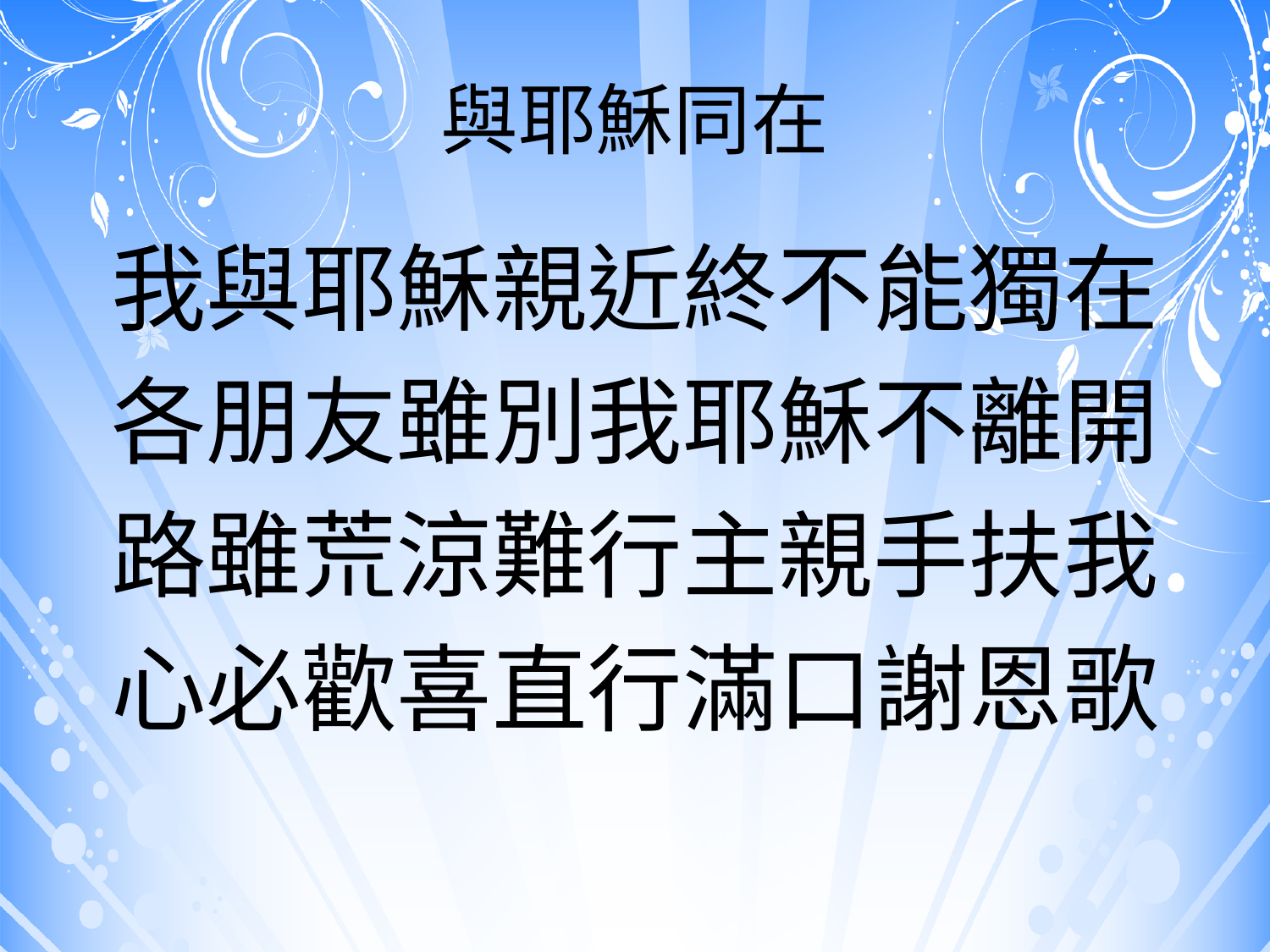

# 與耶穌同在
我與耶穌親近終不能獨在
各朋友雖別我耶穌不離開
路雖荒涼難行主親手扶我
心必歡喜直行滿口謝恩歌